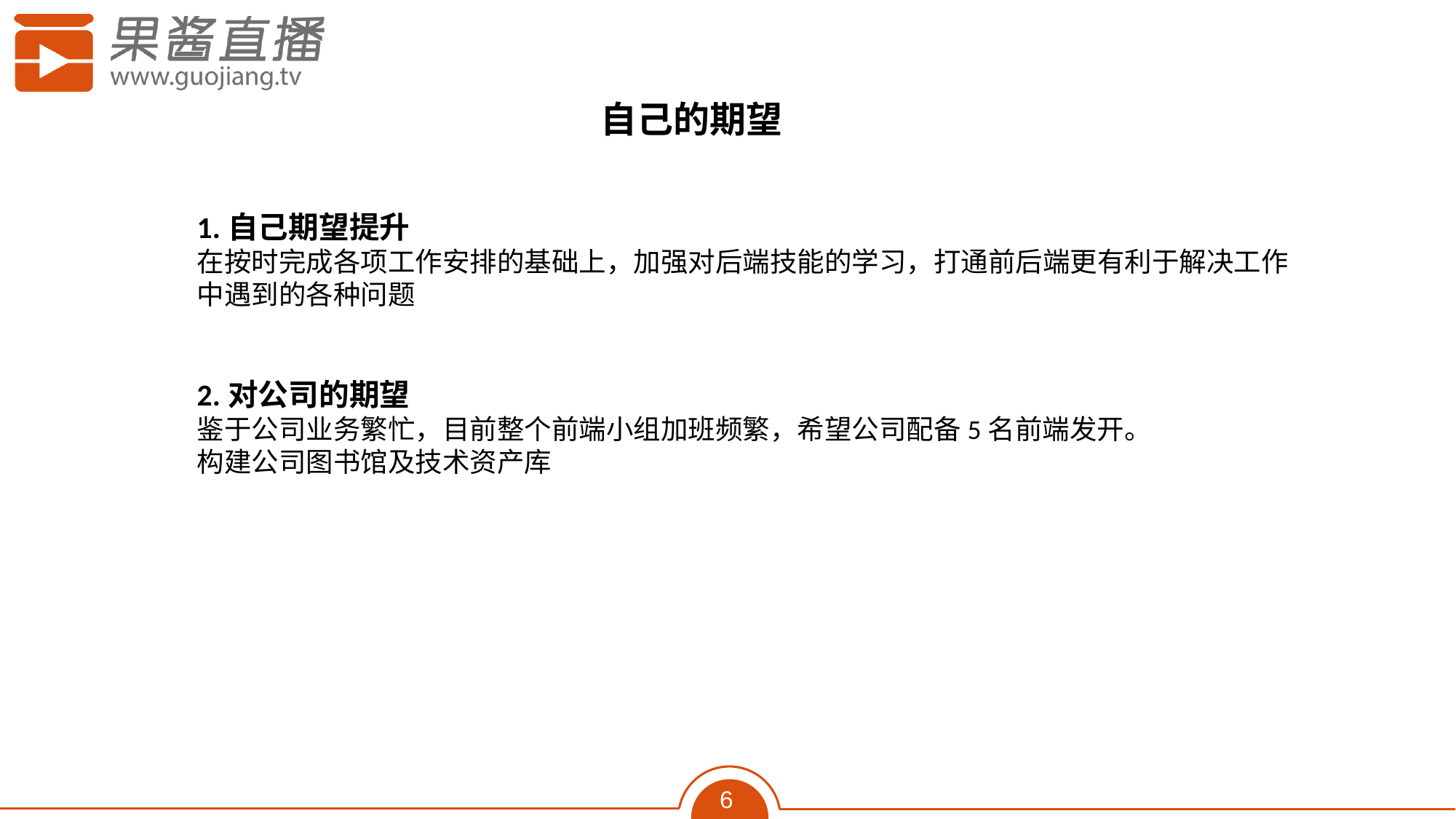

自己的期望
1.自己期望提升
在按时完成各项工作安排的基础上，加强对后端技能的学习，打通前后端更有利于解决工作中遇到的各种问题

2.对公司的期望
鉴于公司业务繁忙，目前整个前端小组加班频繁，希望公司配备5名前端发开。
构建公司图书馆及技术资产库